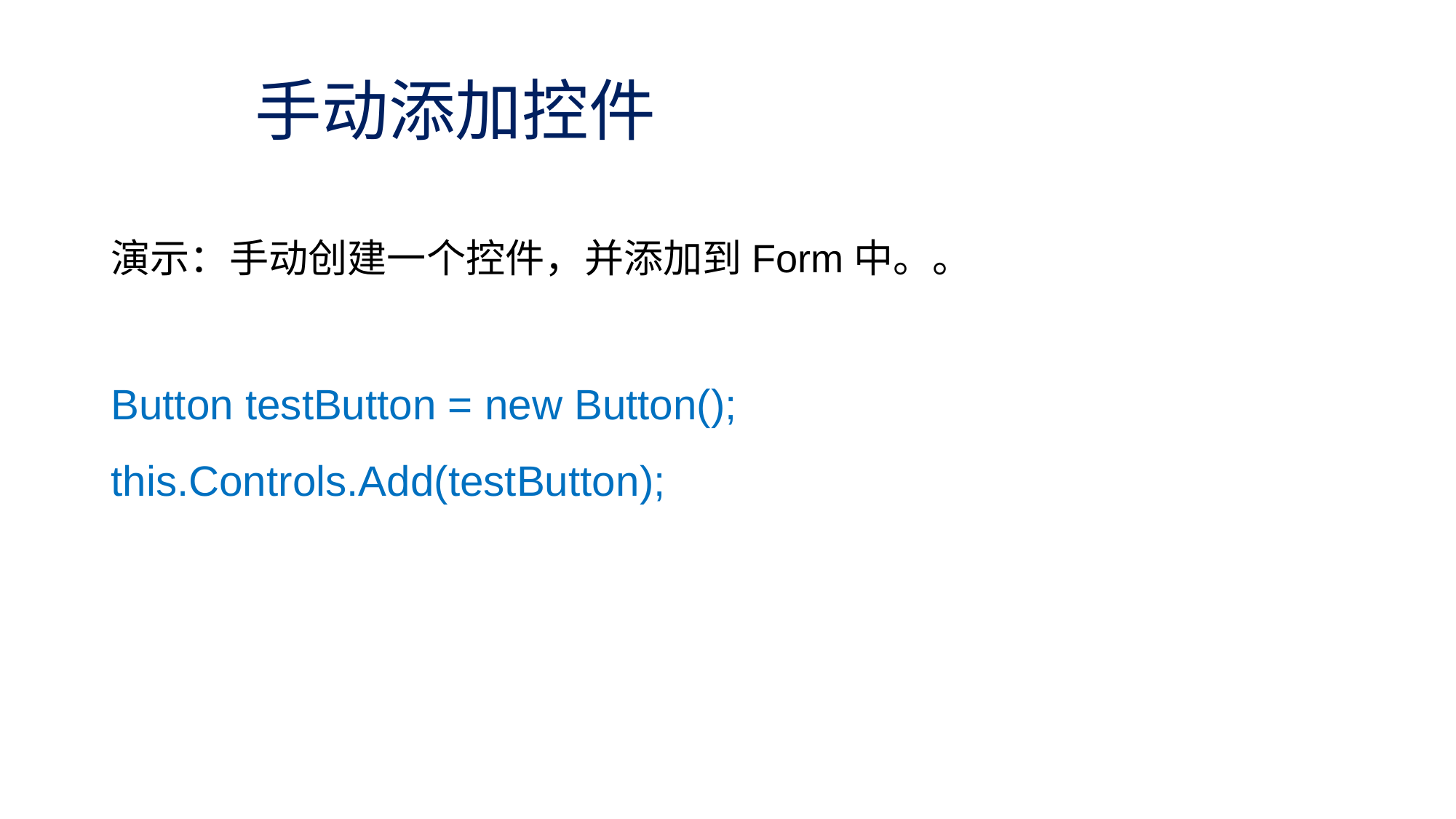

# 手动添加控件
演示：手动创建一个控件，并添加到Form中。。

Button testButton = new Button();
this.Controls.Add(testButton);